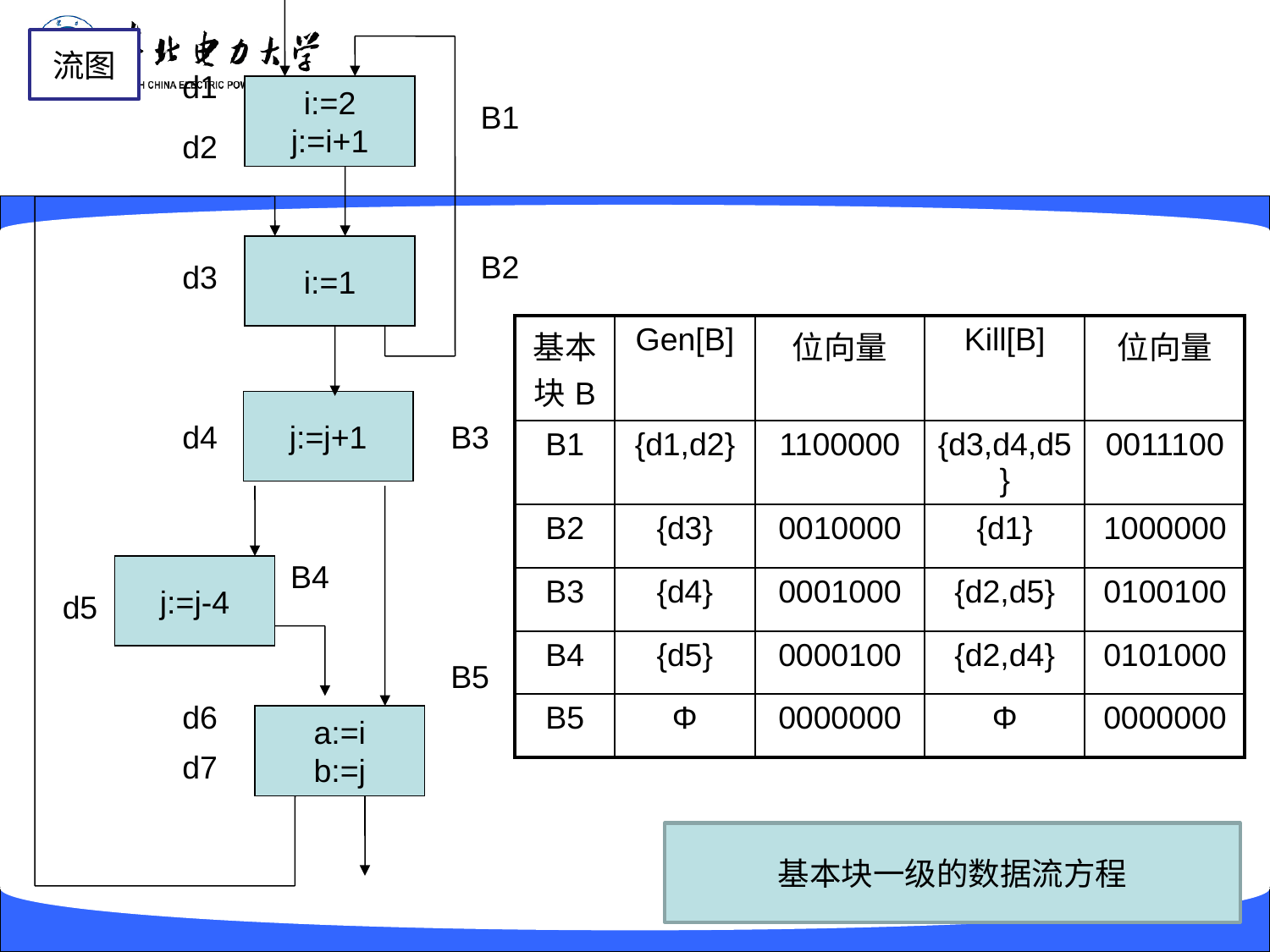

流图

d1
i:=2
j:=i+1
B1
d2

i:=1
B2
d3
| 基本块B | Gen[B] | 位向量 | Kill[B] | 位向量 |
| --- | --- | --- | --- | --- |
| B1 | {d1,d2} | 1100000 | {d3,d4,d5} | 0011100 |
| B2 | {d3} | 0010000 | {d1} | 1000000 |
| B3 | {d4} | 0001000 | {d2,d5} | 0100100 |
| B4 | {d5} | 0000100 | {d2,d4} | 0101000 |
| B5 | Φ | 0000000 | Φ | 0000000 |

j:=j+1
d4
B3

B4
j:=j-4
d5

B5
d6
a:=i
b:=j
d7

基本块一级的数据流方程
54